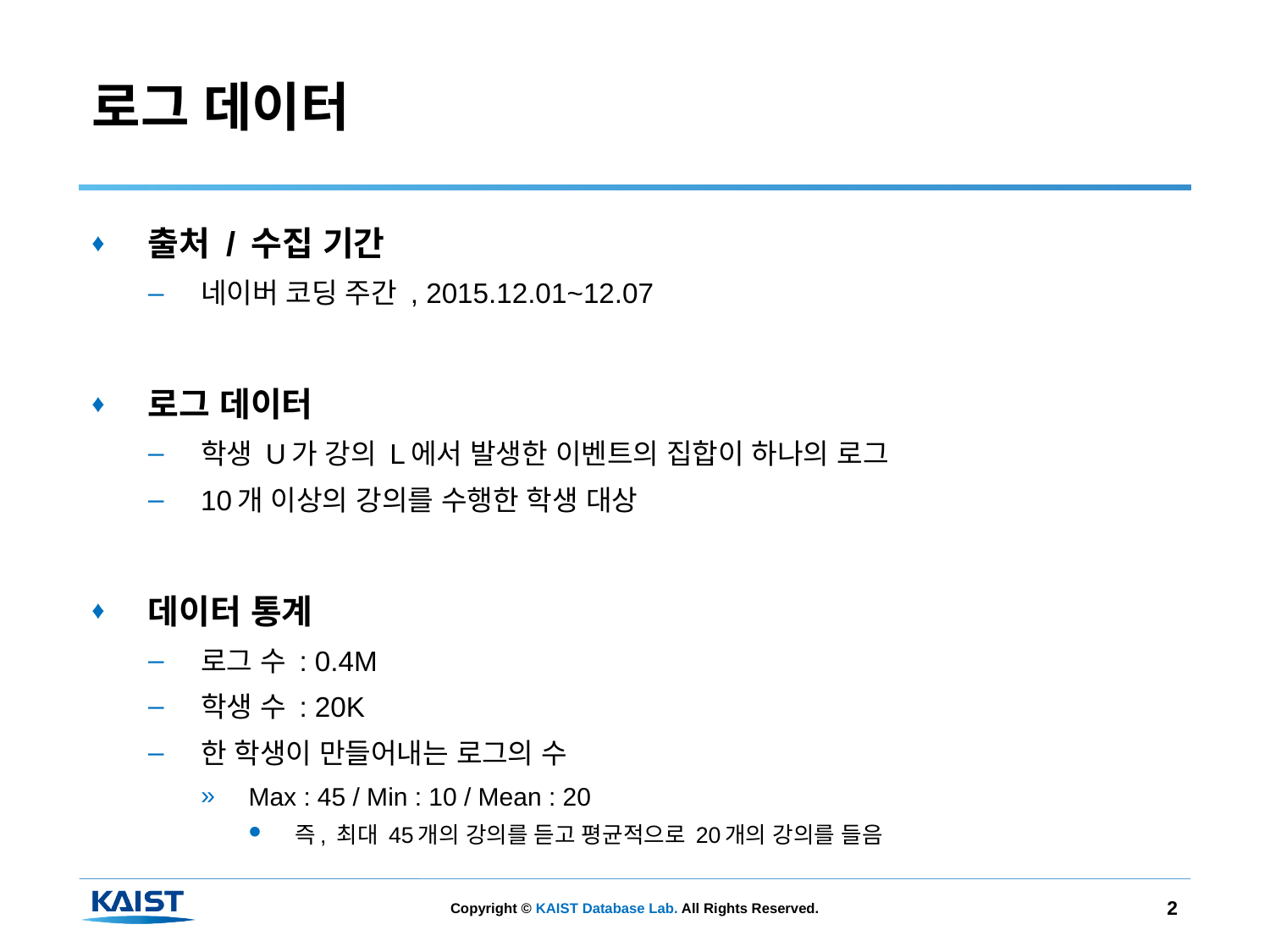

# 로그 데이터
출처 / 수집 기간
네이버 코딩 주간 , 2015.12.01~12.07

로그 데이터
학생 U가 강의 L에서 발생한 이벤트의 집합이 하나의 로그
10개 이상의 강의를 수행한 학생 대상

데이터 통계
로그 수 : 0.4M
학생 수 : 20K
한 학생이 만들어내는 로그의 수
Max : 45 / Min : 10 / Mean : 20
즉, 최대 45개의 강의를 듣고 평균적으로 20개의 강의를 들음

2